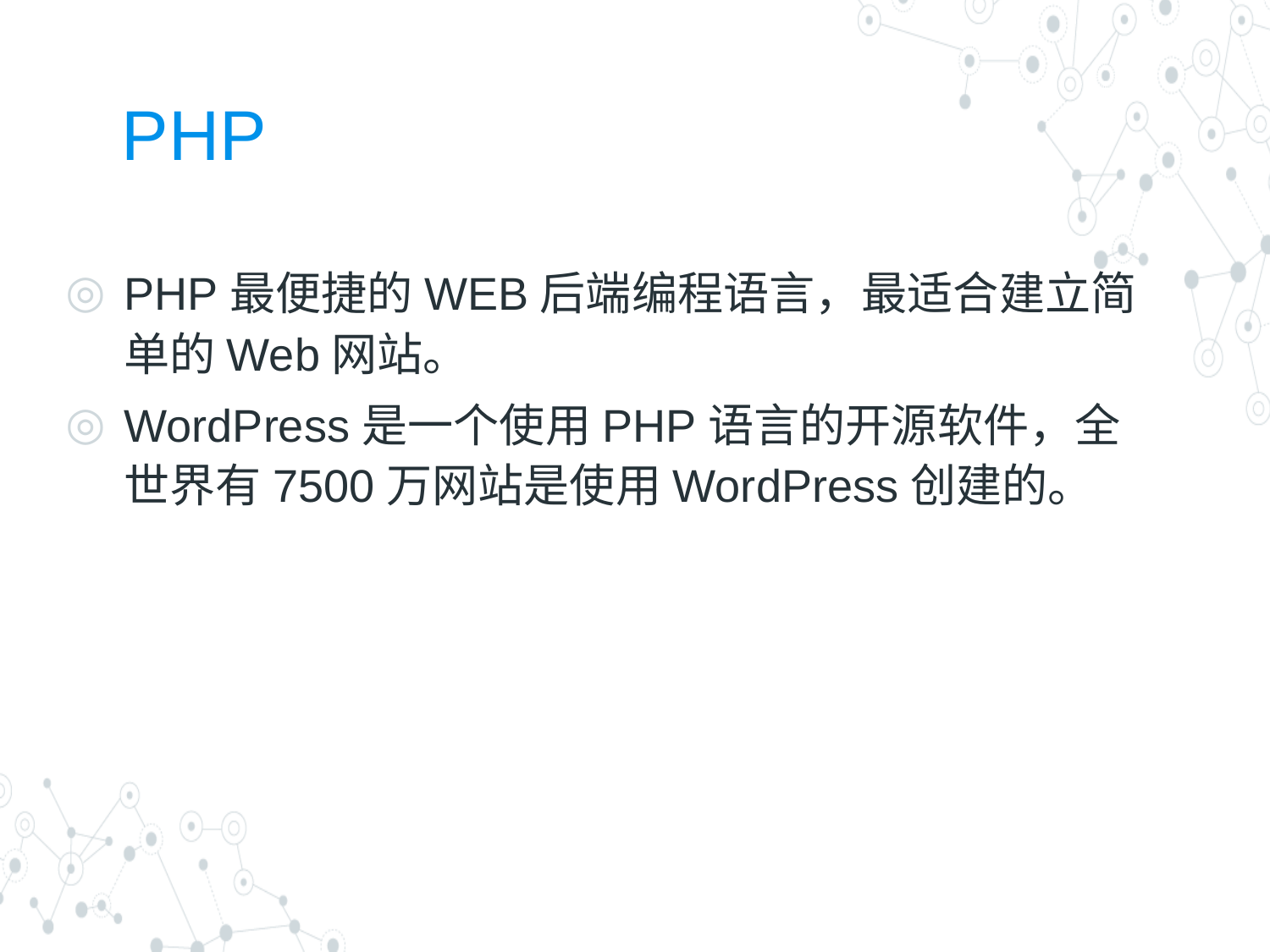

# PHP
PHP最便捷的WEB后端编程语言，最适合建立简单的Web网站。
WordPress是一个使用PHP语言的开源软件，全世界有7500万网站是使用WordPress创建的。